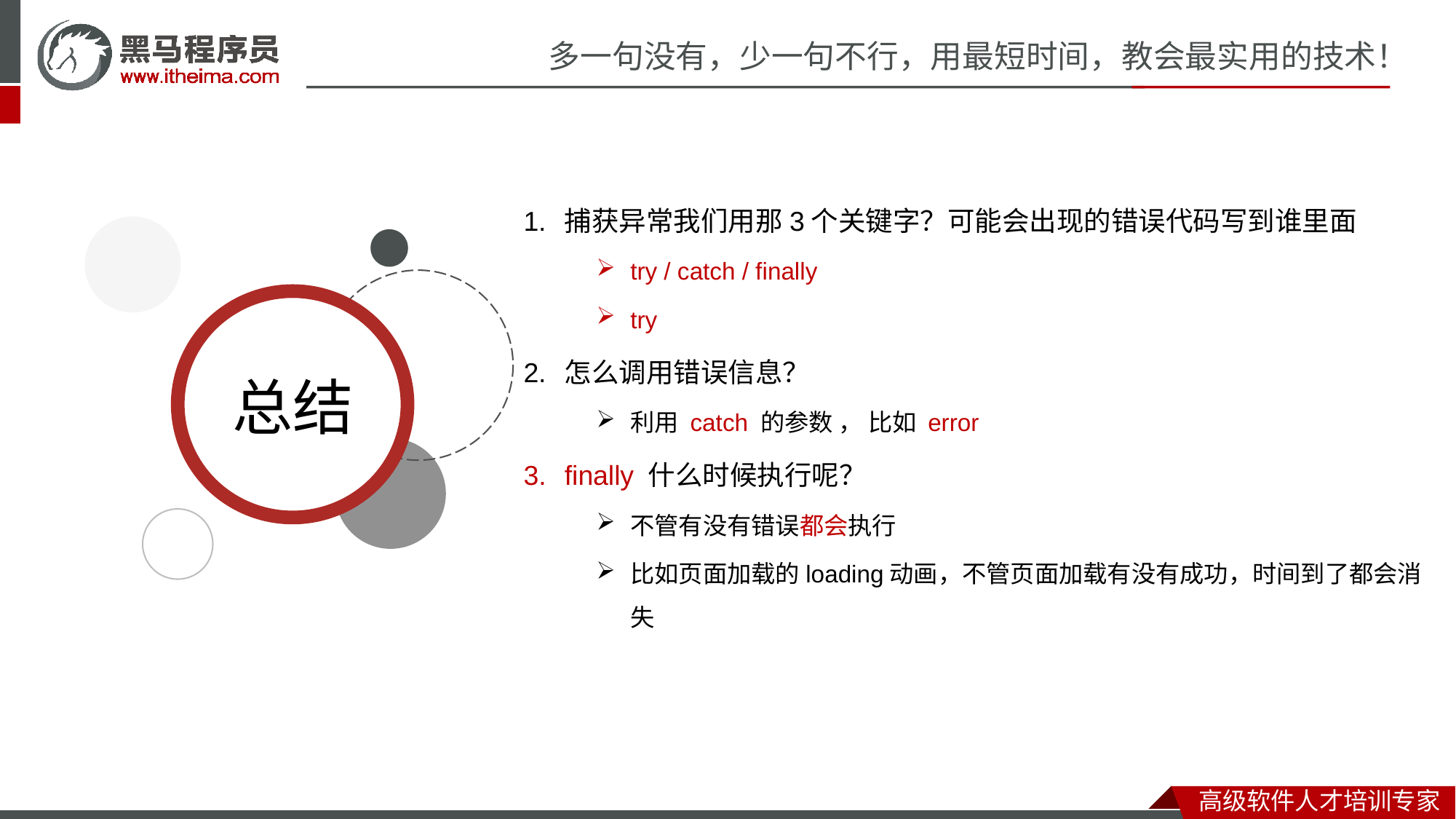

捕获异常我们用那3个关键字？可能会出现的错误代码写到谁里面
try / catch / finally
try
怎么调用错误信息？
利用 catch 的参数 ， 比如 error
finally 什么时候执行呢？
不管有没有错误都会执行
比如页面加载的loading动画，不管页面加载有没有成功，时间到了都会消失